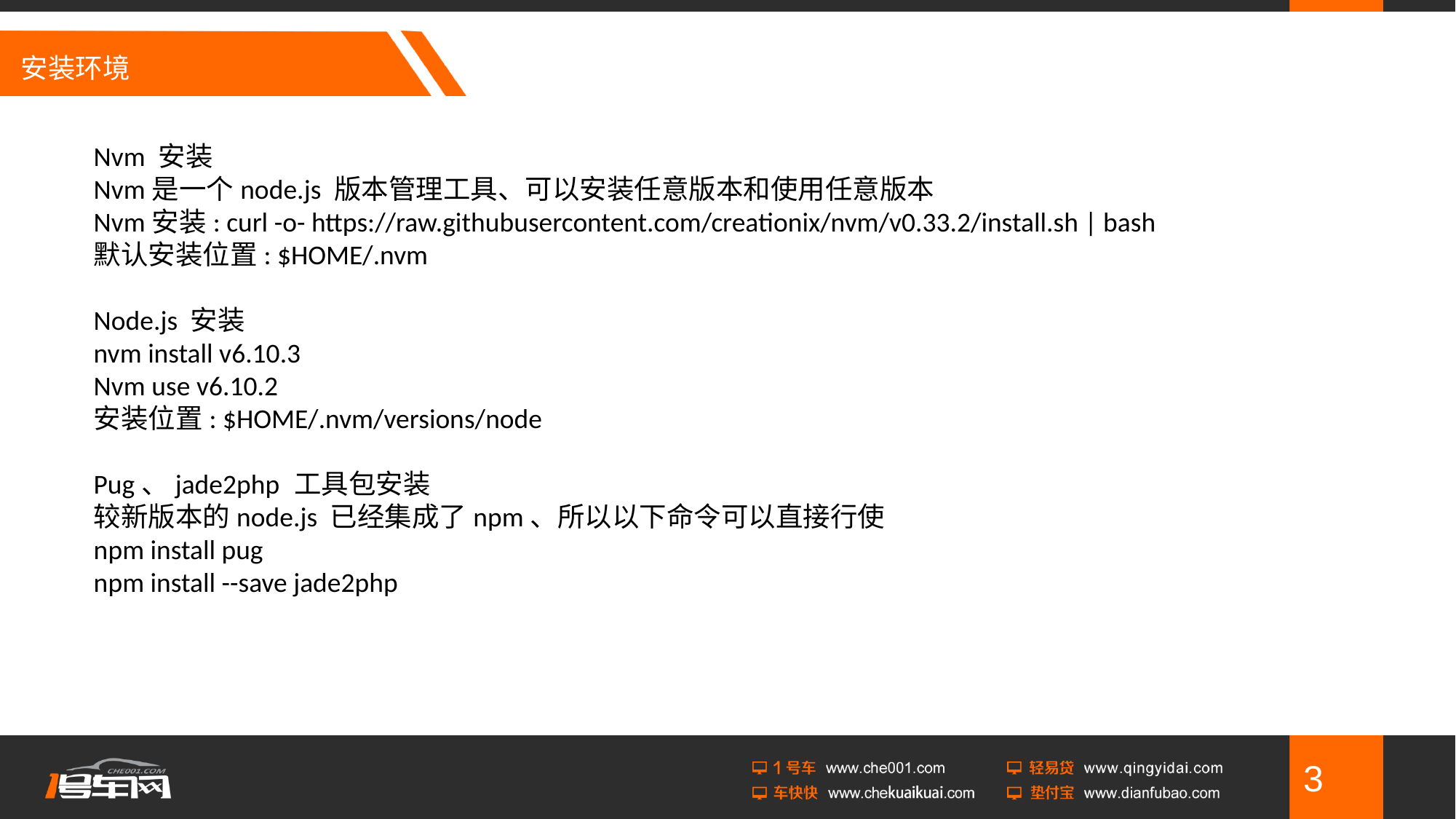

# 安装环境
Nvm 安装
Nvm是一个node.js 版本管理工具、可以安装任意版本和使用任意版本
Nvm安装: curl -o- https://raw.githubusercontent.com/creationix/nvm/v0.33.2/install.sh | bash
默认安装位置: $HOME/.nvm

Node.js 安装
nvm install v6.10.3
Nvm use v6.10.2
安装位置: $HOME/.nvm/versions/node

Pug、jade2php 工具包安装
较新版本的node.js 已经集成了npm、所以以下命令可以直接行使
npm install pug
npm install --save jade2php
3